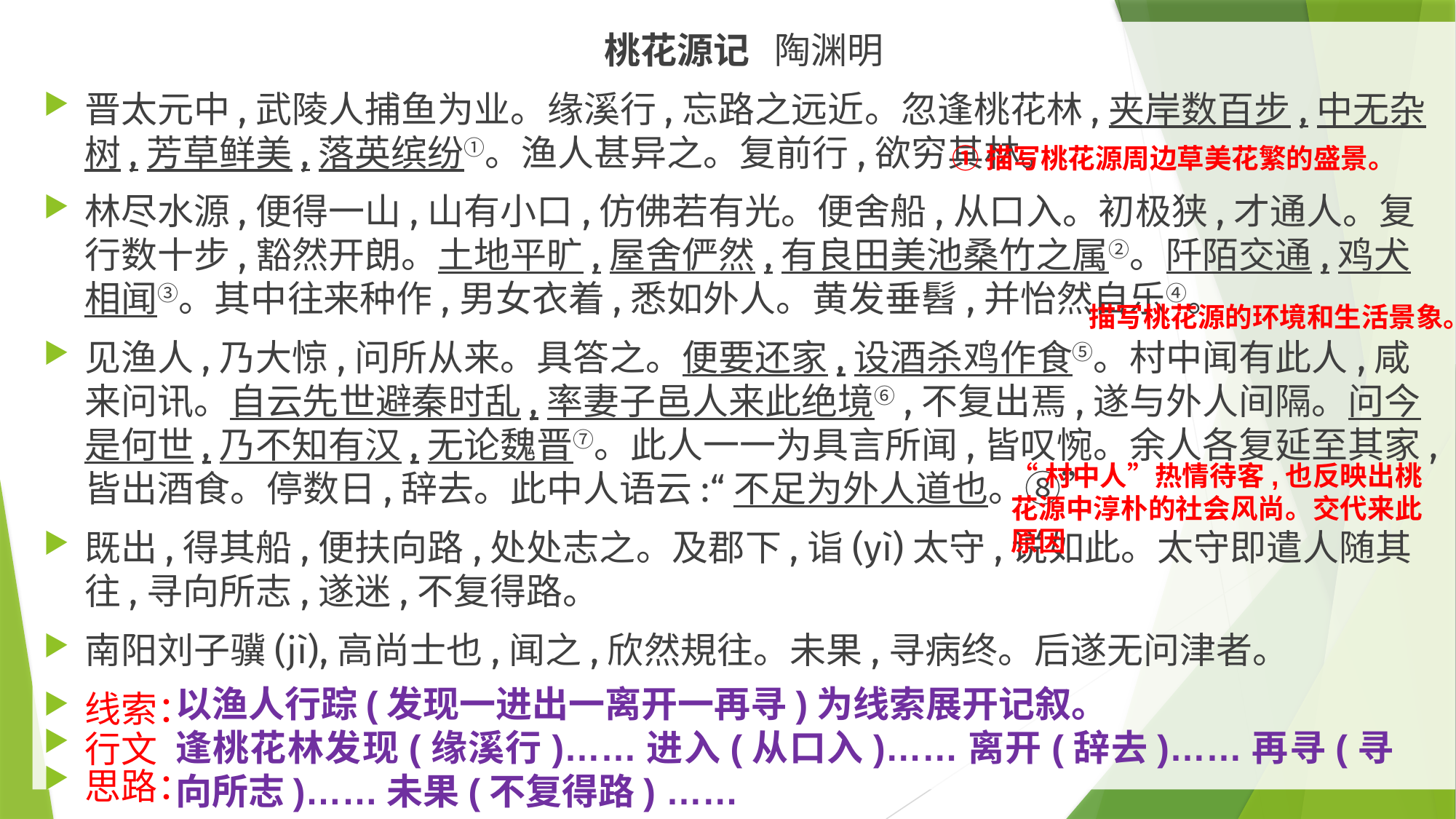

桃花源记   陶渊明
晋太元中,武陵人捕鱼为业。缘溪行,忘路之远近。忽逢桃花林,夹岸数百步,中无杂树,芳草鲜美,落英缤纷①。渔人甚异之。复前行,欲穷其林。
林尽水源,便得一山,山有小口,仿佛若有光。便舍船,从口入。初极狭,才通人。复行数十步,豁然开朗。土地平旷,屋舍俨然,有良田美池桑竹之属②。阡陌交通,鸡犬相闻③。其中往来种作,男女衣着,悉如外人。黄发垂髫,并怡然自乐④。
见渔人,乃大惊,问所从来。具答之。便要还家,设酒杀鸡作食⑤。村中闻有此人,咸来问讯。自云先世避秦时乱,率妻子邑人来此绝境⑥,不复出焉,遂与外人间隔。问今是何世,乃不知有汉,无论魏晋⑦。此人一一为具言所闻,皆叹惋。余人各复延至其家,皆出酒食。停数日,辞去。此中人语云:“不足为外人道也。⑧”
既出,得其船,便扶向路,处处志之。及郡下,诣(yì)太守,说如此。太守即遣人随其往,寻向所志,遂迷,不复得路。
南阳刘子骥(jì),高尚士也,闻之,欣然規往。未果,寻病终。后遂无问津者。
线索：
行文
思路：
①描写桃花源周边草美花繁的盛景。
描写桃花源的环境和生活景象。
“村中人”热情待客,也反映出桃花源中淳朴的社会风尚。交代来此原因
以渔人行踪(发现一进出一离开一再寻)为线索展开记叙。
逢桃花林发现(缘溪行)……进入(从口入)……离开(辞去)……再寻(寻向所志)……未果(不复得路) ……